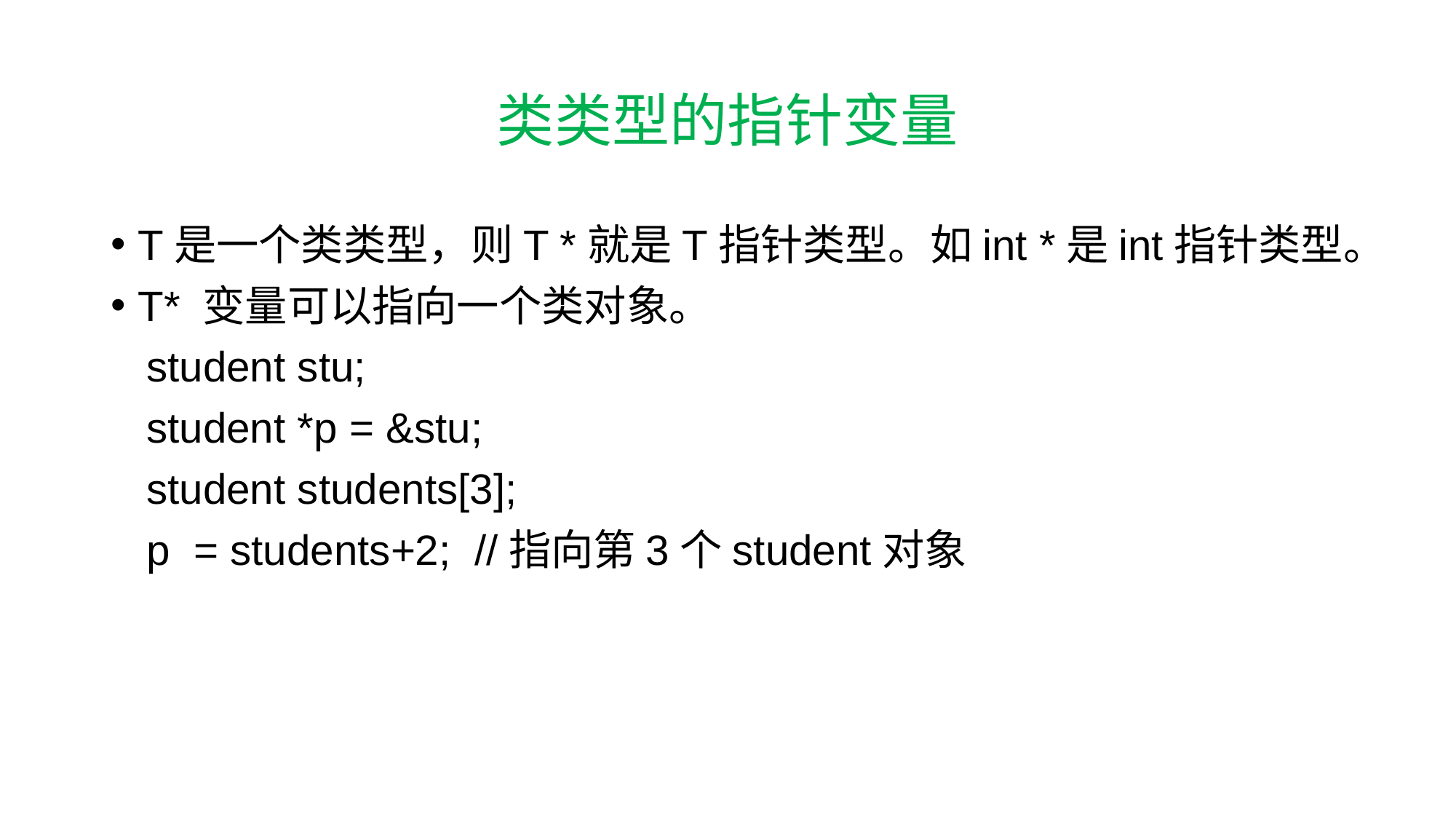

# 类类型的指针变量
T是一个类类型，则T *就是T指针类型。如int *是int指针类型。
T* 变量可以指向一个类对象。
   student stu;
   student *p = &stu;
   student students[3];
   p  = students+2;  //指向第3个student对象